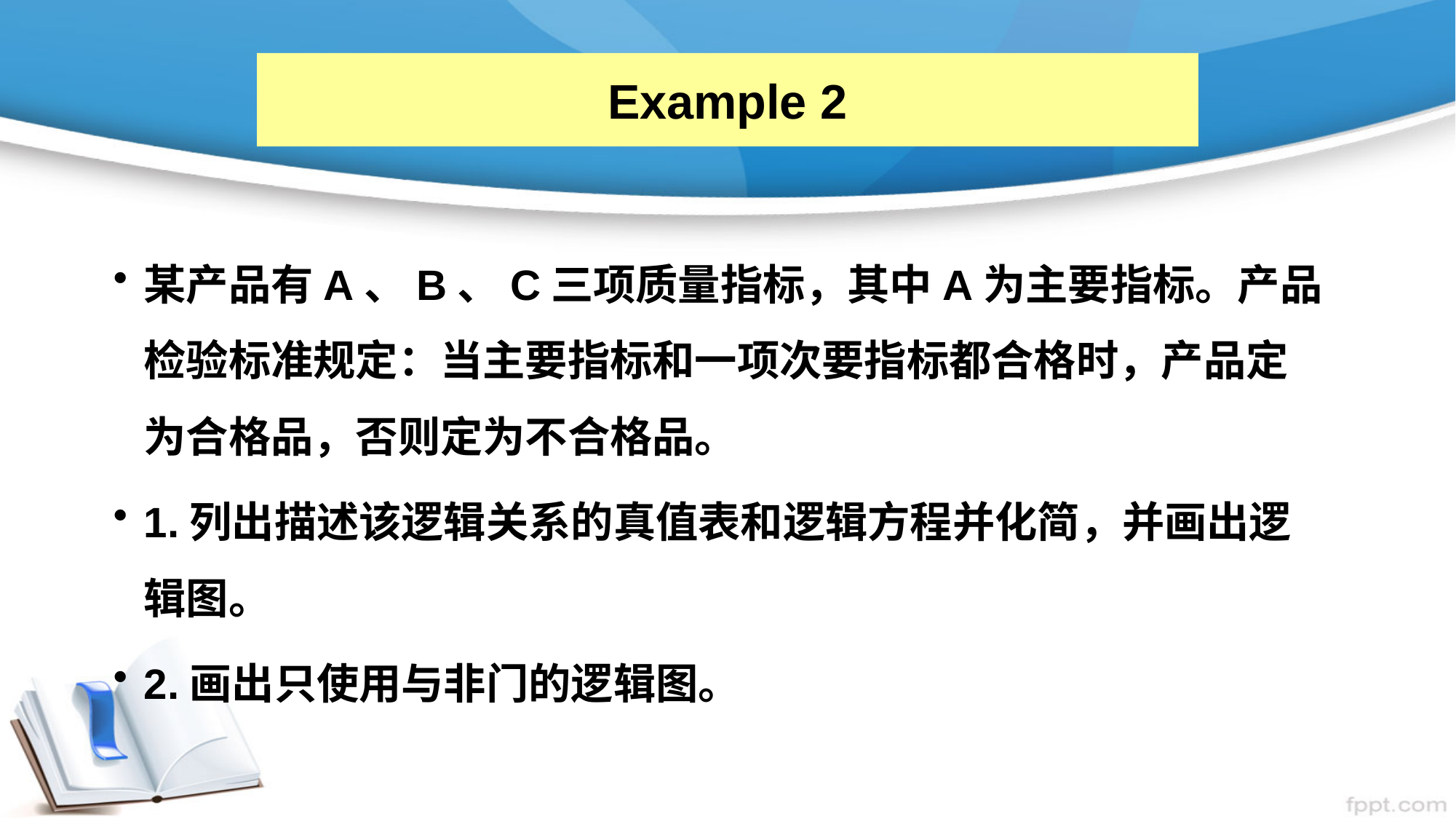

# Example 2
某产品有A、B、C三项质量指标，其中A为主要指标。产品检验标准规定：当主要指标和一项次要指标都合格时，产品定为合格品，否则定为不合格品。
1.列出描述该逻辑关系的真值表和逻辑方程并化简，并画出逻辑图。
2.画出只使用与非门的逻辑图。